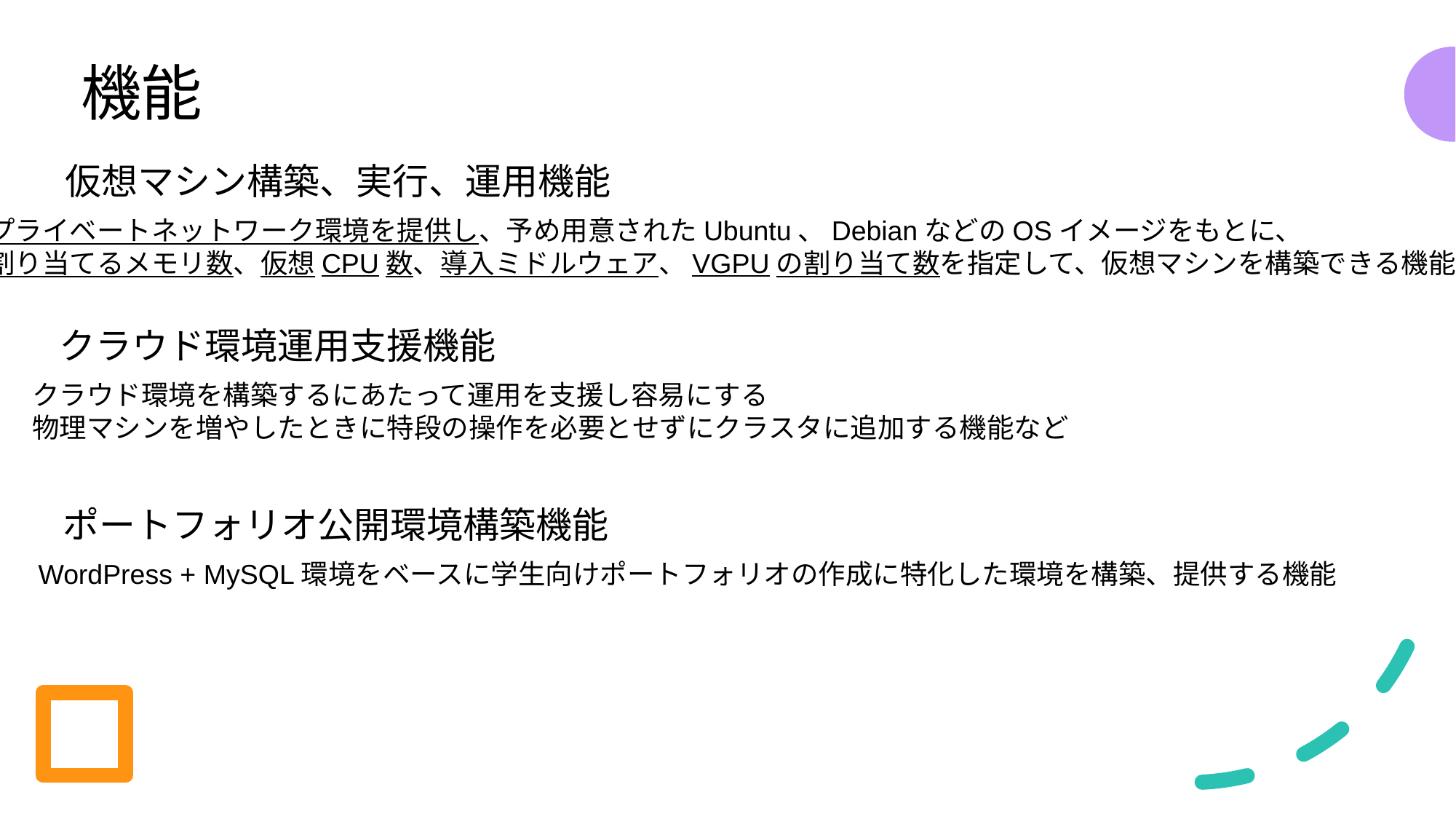

機能
仮想マシン構築、実行、運用機能
プライベートネットワーク環境を提供し、予め用意されたUbuntu、DebianなどのOSイメージをもとに、
割り当てるメモリ数、仮想CPU数、導入ミドルウェア、VGPUの割り当て数を指定して、仮想マシンを構築できる機能

クラウド環境運用支援機能
クラウド環境を構築するにあたって運用を支援し容易にする
物理マシンを増やしたときに特段の操作を必要とせずにクラスタに追加する機能など
ポートフォリオ公開環境構築機能
WordPress + MySQL環境をベースに学生向けポートフォリオの作成に特化した環境を構築、提供する機能